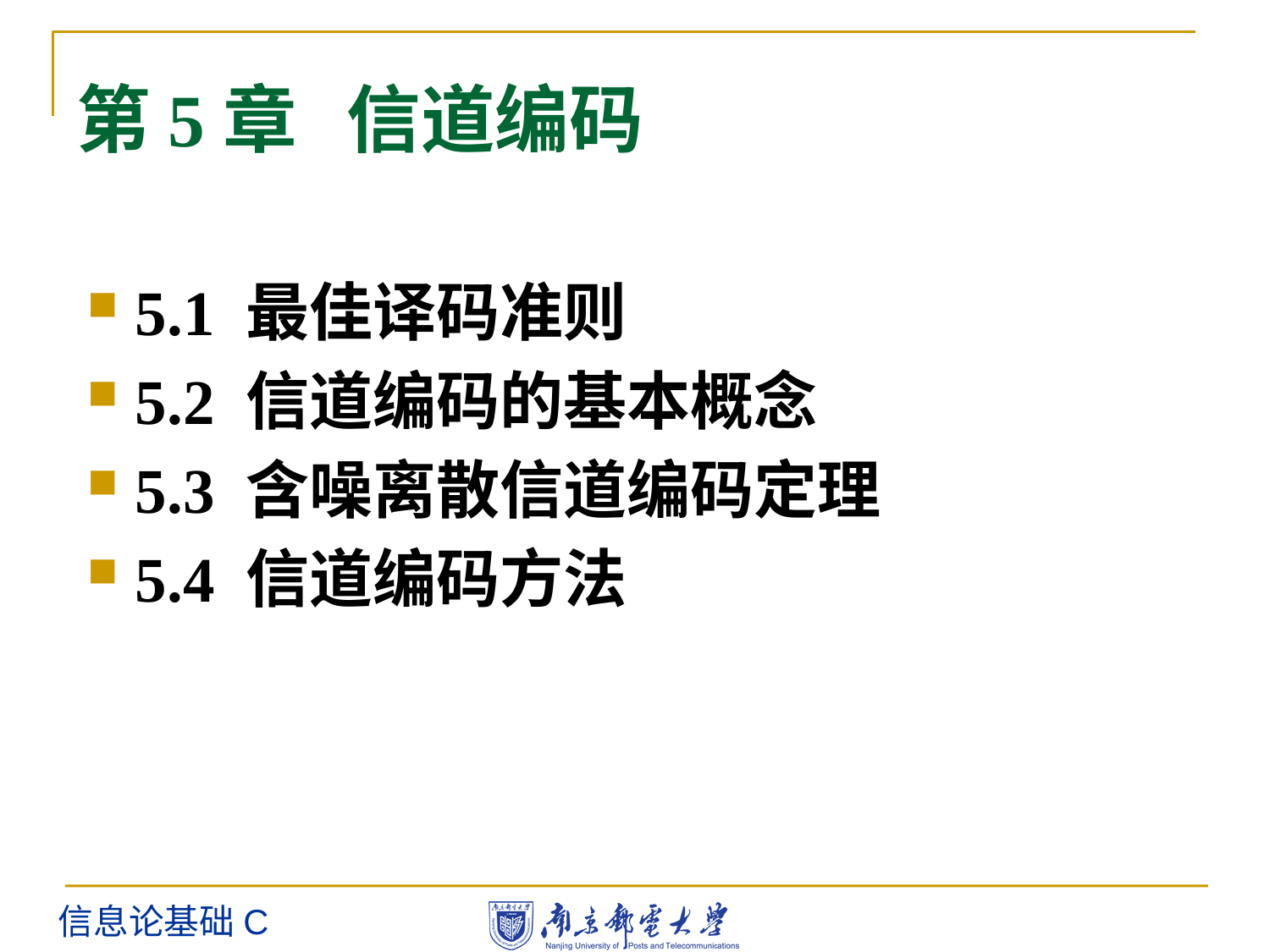

# 第5章   信道编码
5.1 最佳译码准则
5.2 信道编码的基本概念
5.3 含噪离散信道编码定理
5.4 信道编码方法

1